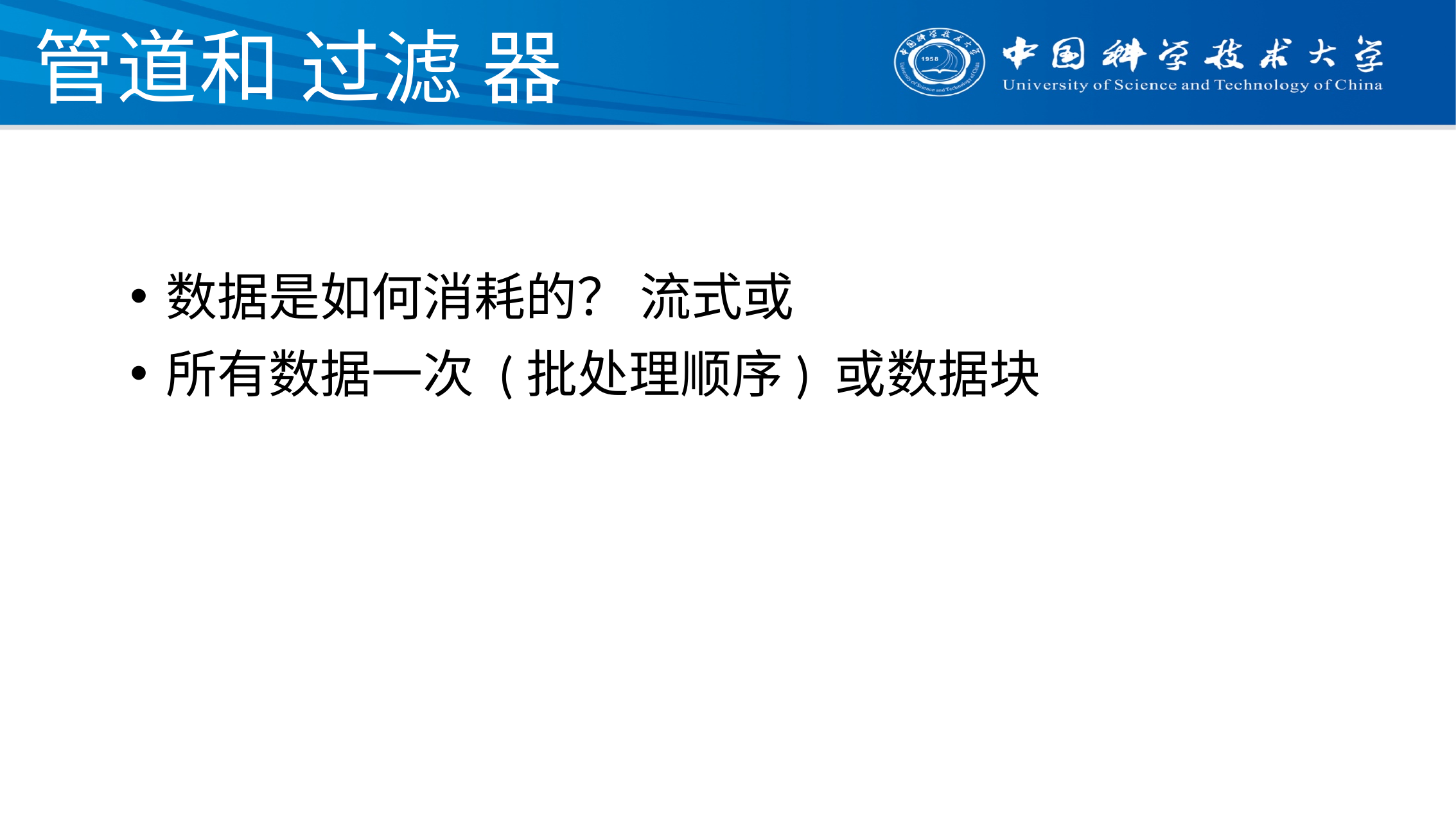

# 管道和 过滤 器
数据是如何消耗的？ 流式或
所有数据一次 (批处理顺序) 或数据块